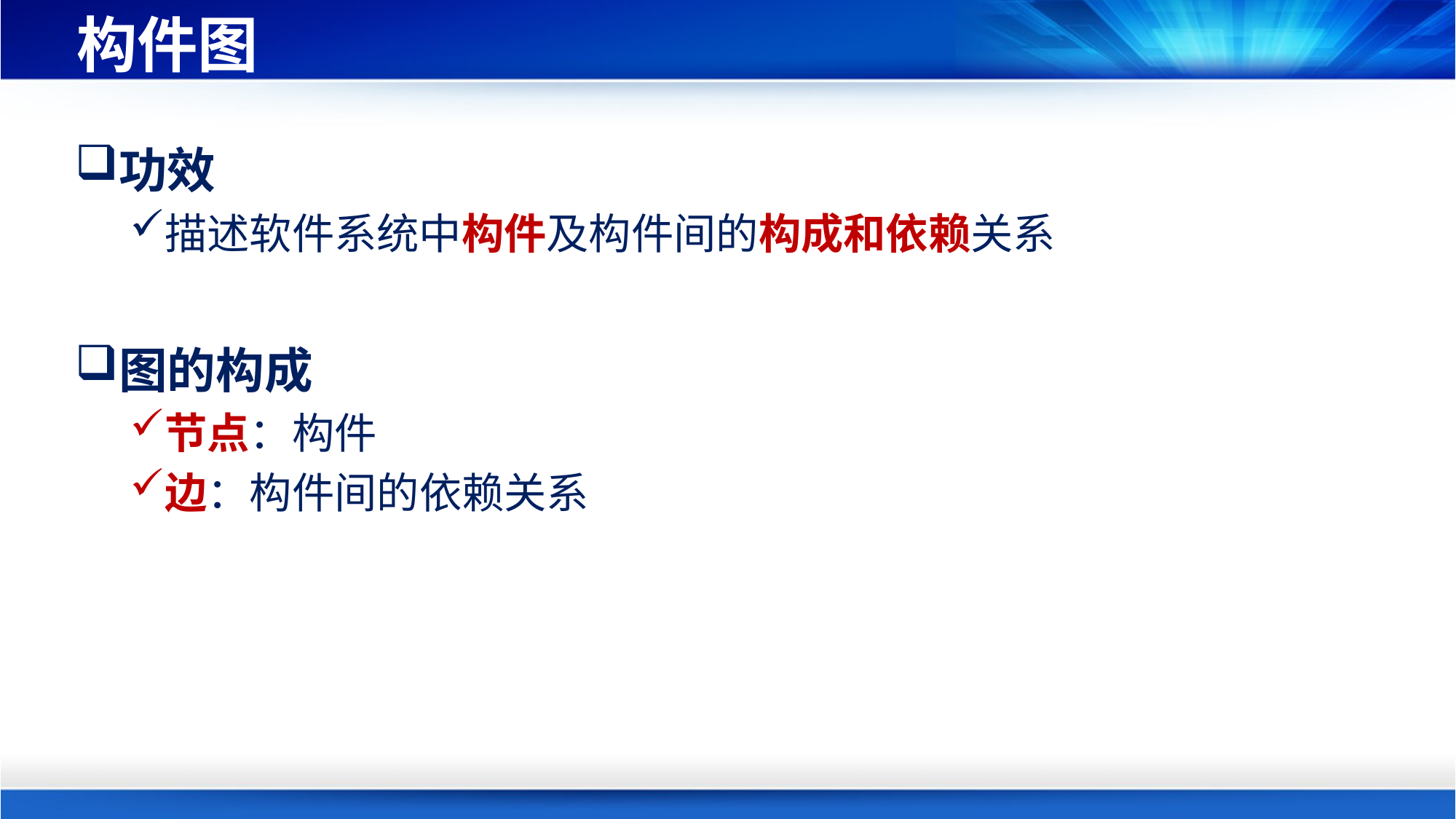

# 构件图
功效
描述软件系统中构件及构件间的构成和依赖关系

图的构成
节点：构件
边：构件间的依赖关系